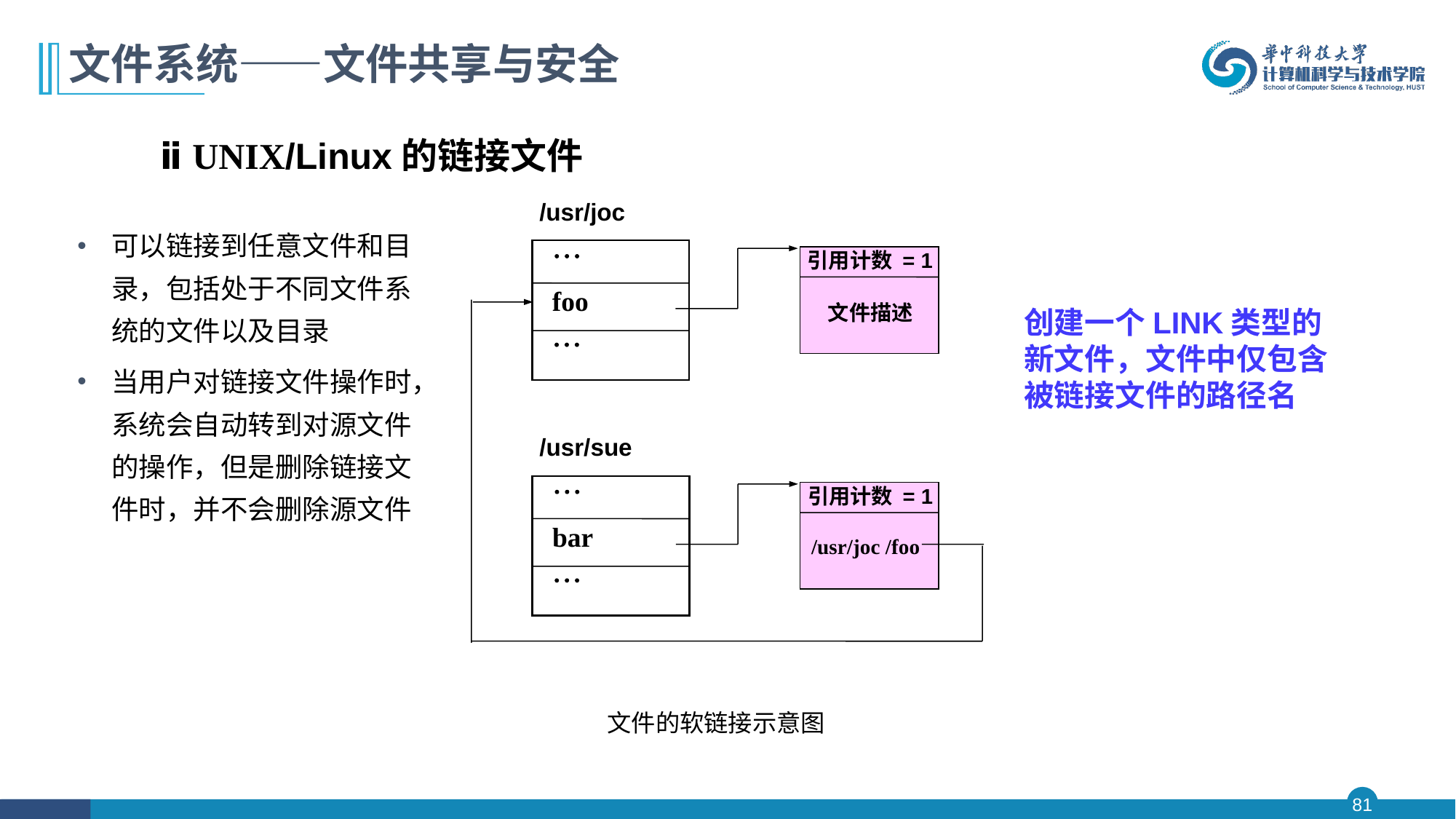

# 文件系统——文件共享与安全
ⅱ UNIX/Linux的链接文件
/usr/joc
…

引用计数 = 1

foo
文件描述

…

/usr/sue
…

引用计数 = 1

bar
/usr/joc /foo

…

可以链接到任意文件和目录，包括处于不同文件系统的文件以及目录
当用户对链接文件操作时，系统会自动转到对源文件的操作，但是删除链接文件时，并不会删除源文件
创建一个LINK类型的新文件，文件中仅包含被链接文件的路径名
文件的软链接示意图